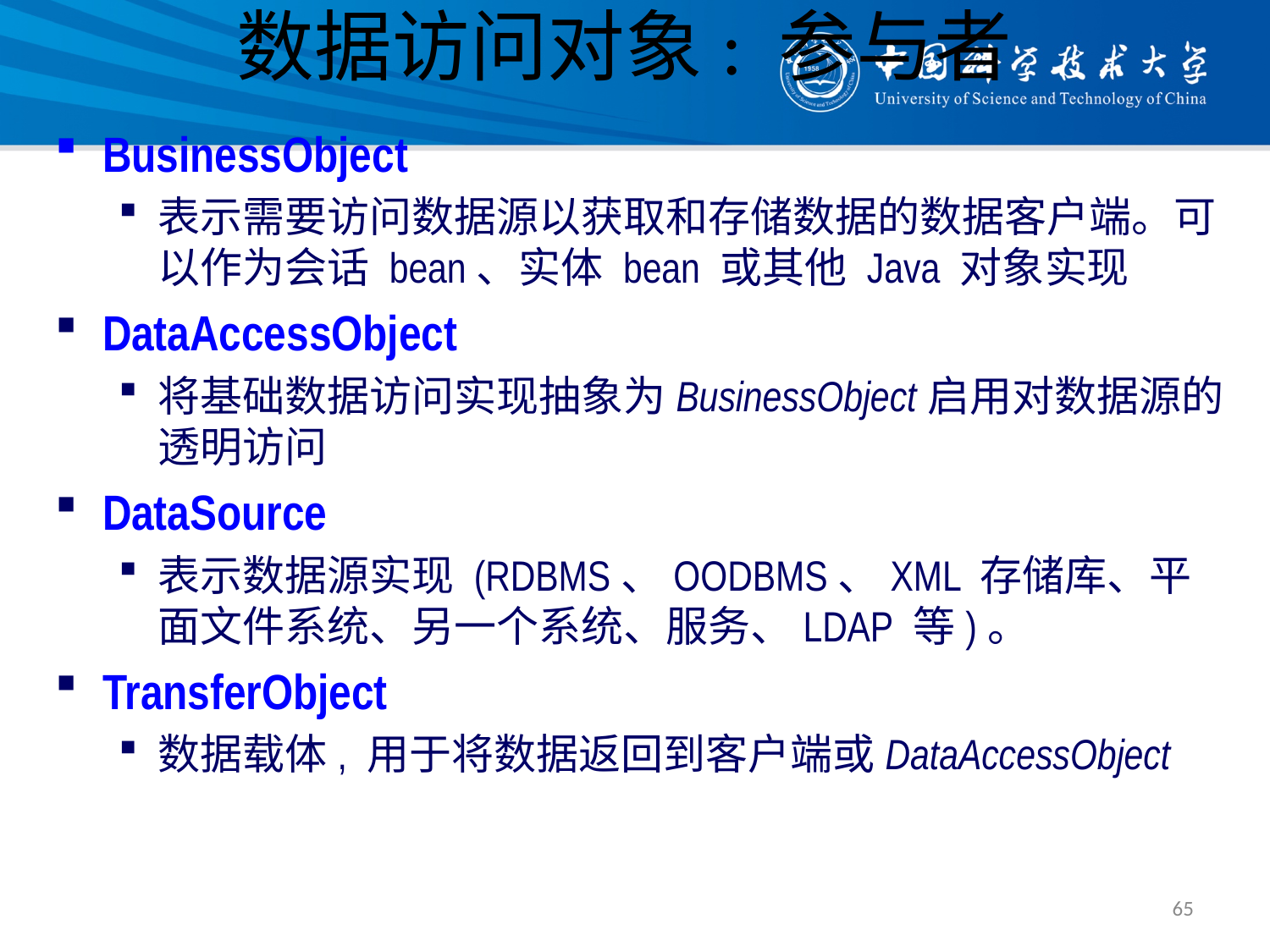

# 数据访问对象: 参与者
BusinessObject
表示需要访问数据源以获取和存储数据的数据客户端。可以作为会话 bean、实体 bean 或其他 Java 对象实现
DataAccessObject
将基础数据访问实现抽象为BusinessObject启用对数据源的透明访问
DataSource
表示数据源实现 (RDBMS、OODBMS、XML 存储库、平面文件系统、另一个系统、服务、LDAP 等)。
TransferObject
数据载体, 用于将数据返回到客户端或DataAccessObject
65